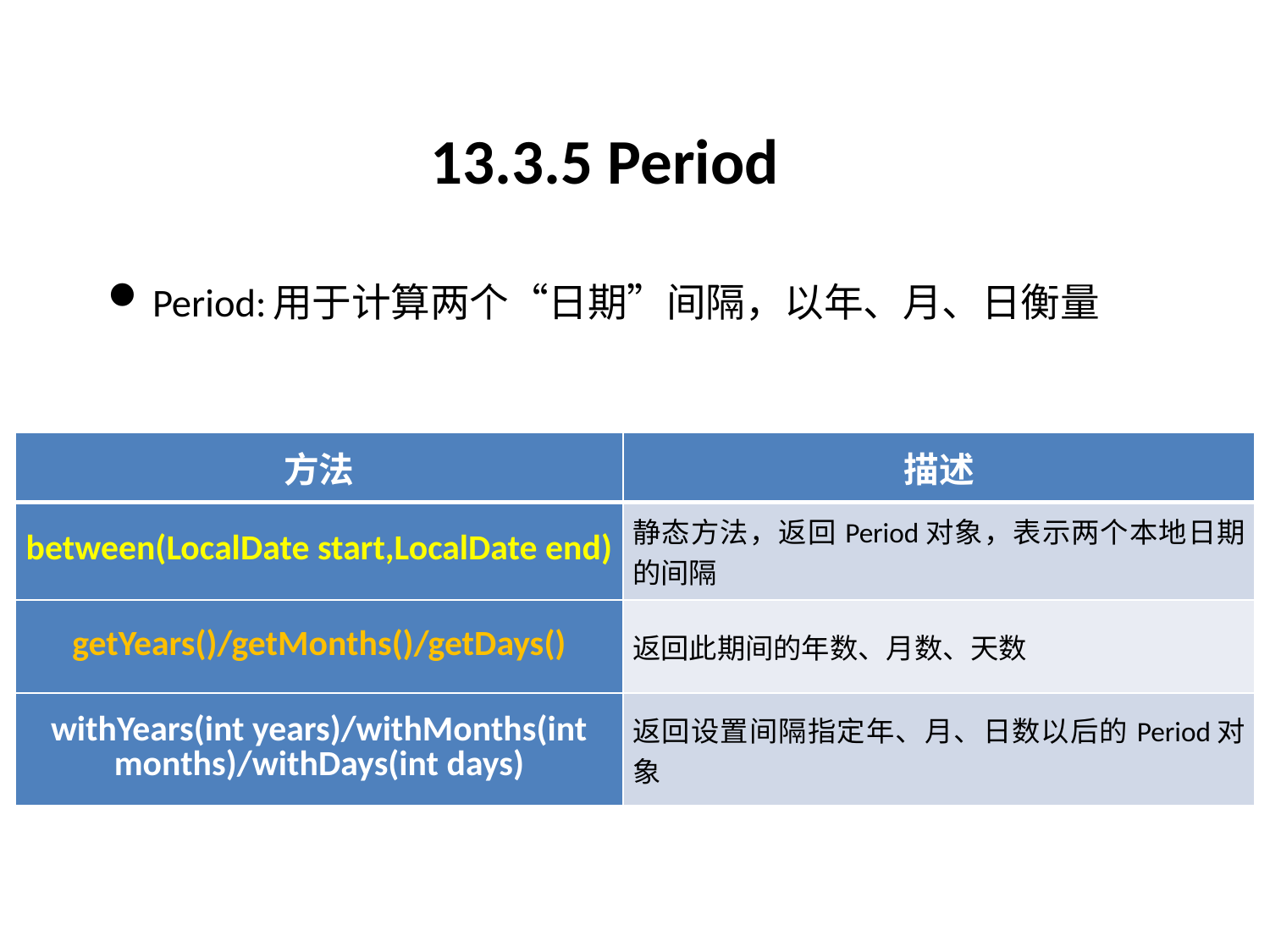

# 13.3.5 Period
Period:用于计算两个“日期”间隔，以年、月、日衡量
| 方法 | 描述 |
| --- | --- |
| between(LocalDate start,LocalDate end) | 静态方法，返回Period对象，表示两个本地日期的间隔 |
| getYears()/getMonths()/getDays() | 返回此期间的年数、月数、天数 |
| withYears(int years)/withMonths(int months)/withDays(int days) | 返回设置间隔指定年、月、日数以后的Period对象 |